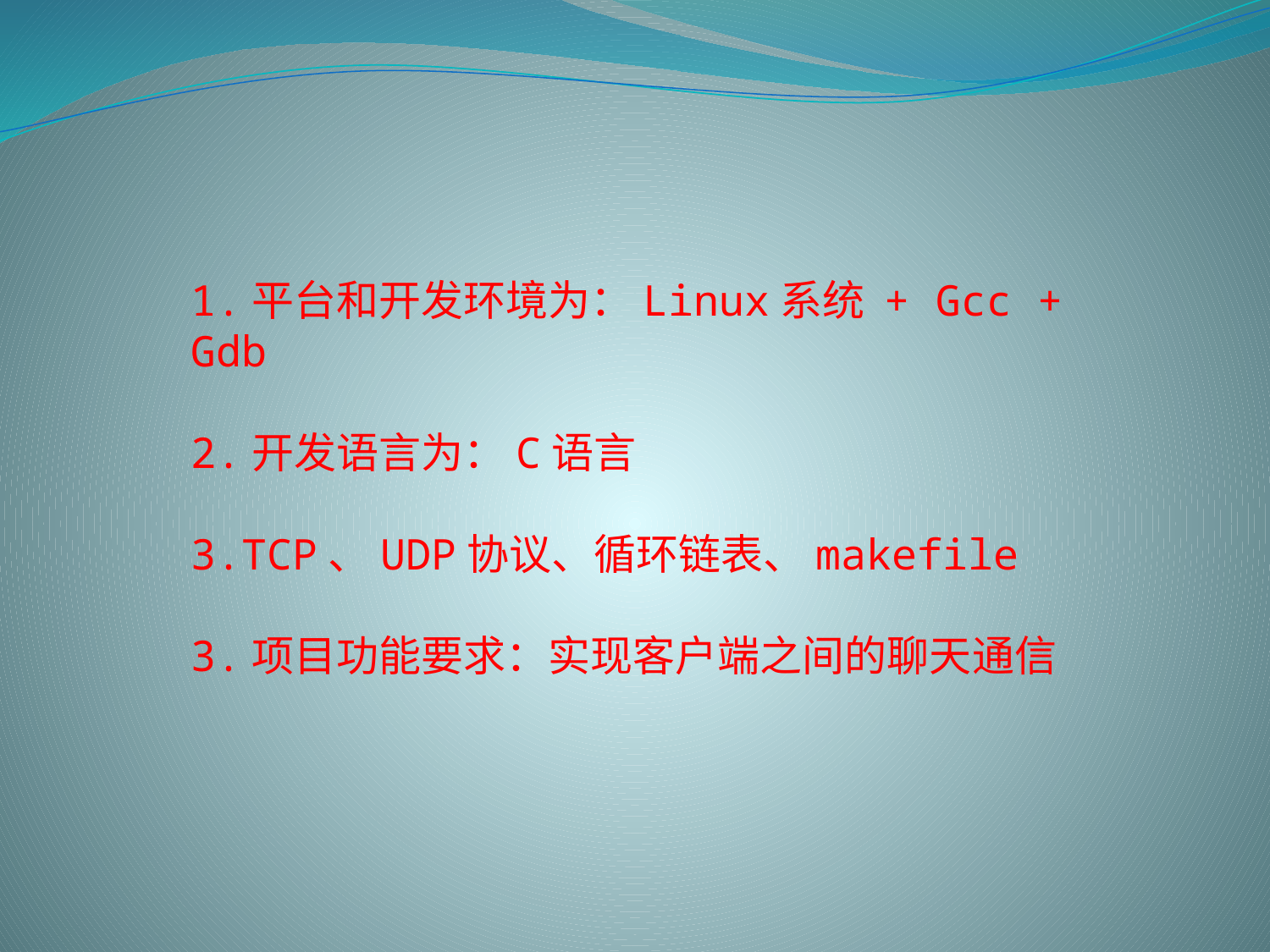

1.平台和开发环境为：Linux系统 + Gcc + Gdb

2.开发语言为：C语言

3.TCP、UDP协议、循环链表、makefile

3.项目功能要求：实现客户端之间的聊天通信